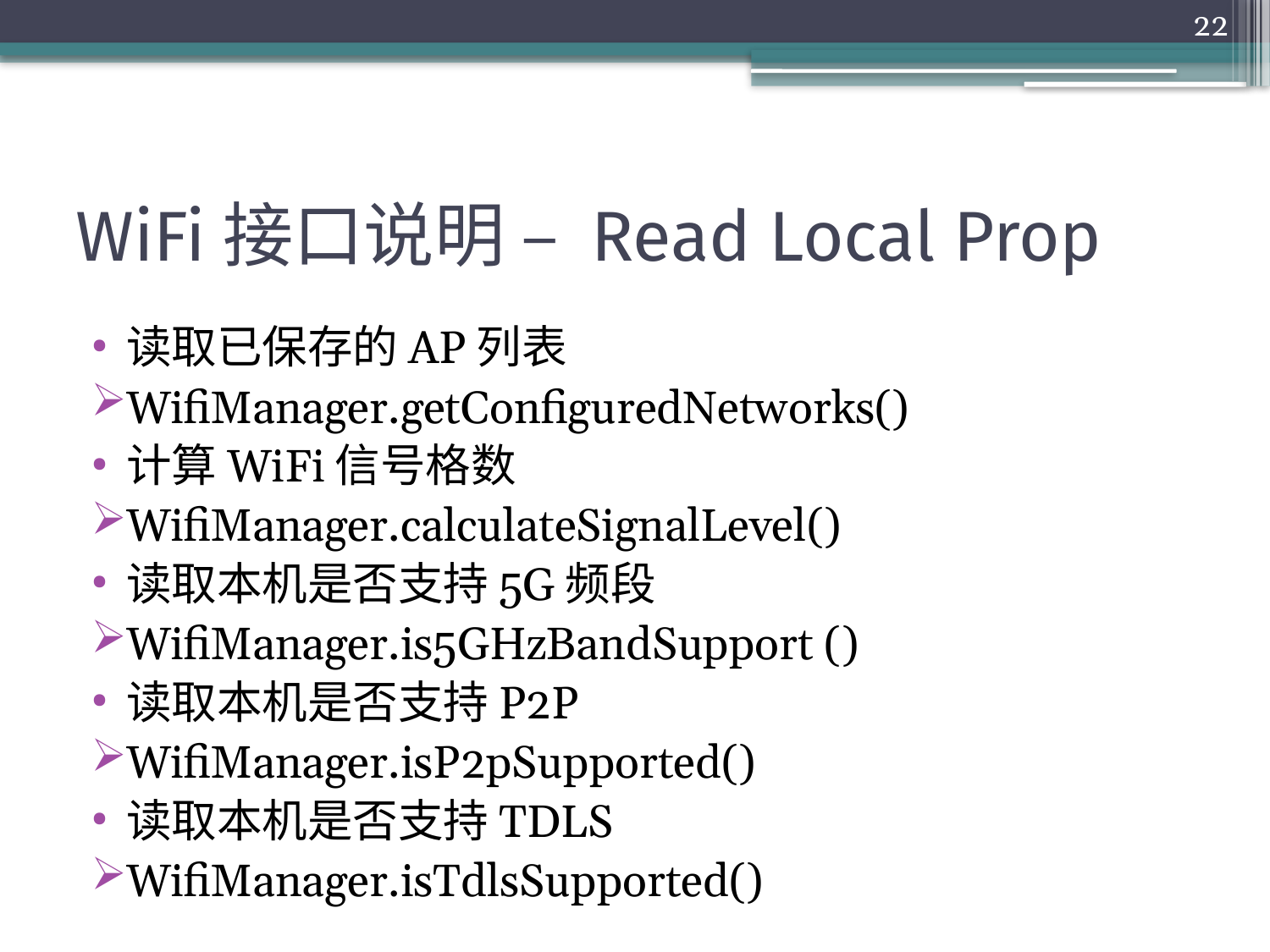

22
# WiFi接口说明 – Read Local Prop
读取已保存的AP列表
WifiManager.getConfiguredNetworks()
计算WiFi信号格数
WifiManager.calculateSignalLevel()
读取本机是否支持5G频段
WifiManager.is5GHzBandSupport ()
读取本机是否支持P2P
WifiManager.isP2pSupported()
读取本机是否支持TDLS
WifiManager.isTdlsSupported()